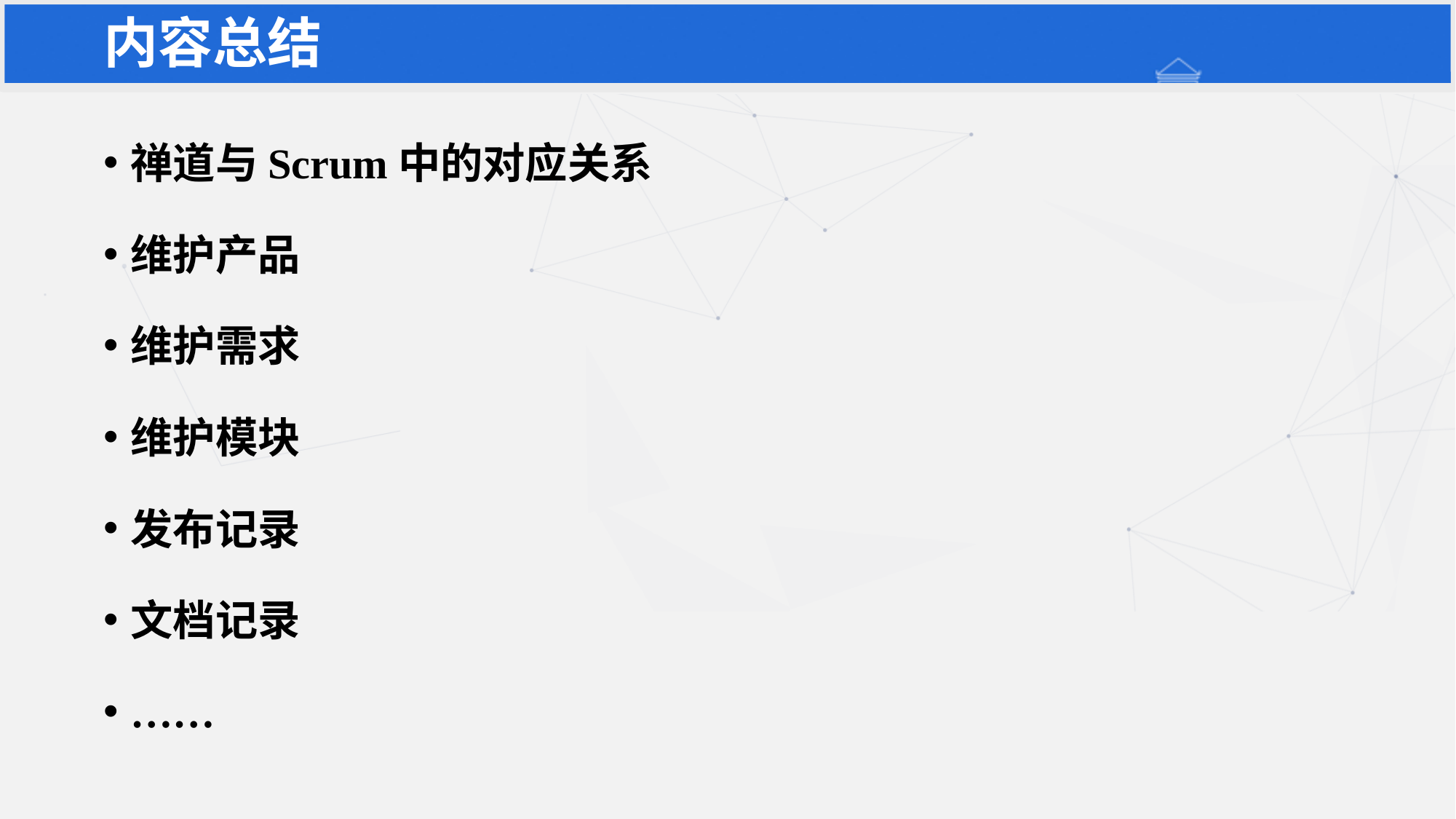

内容总结
禅道与Scrum中的对应关系
维护产品
维护需求
维护模块
发布记录
文档记录
……